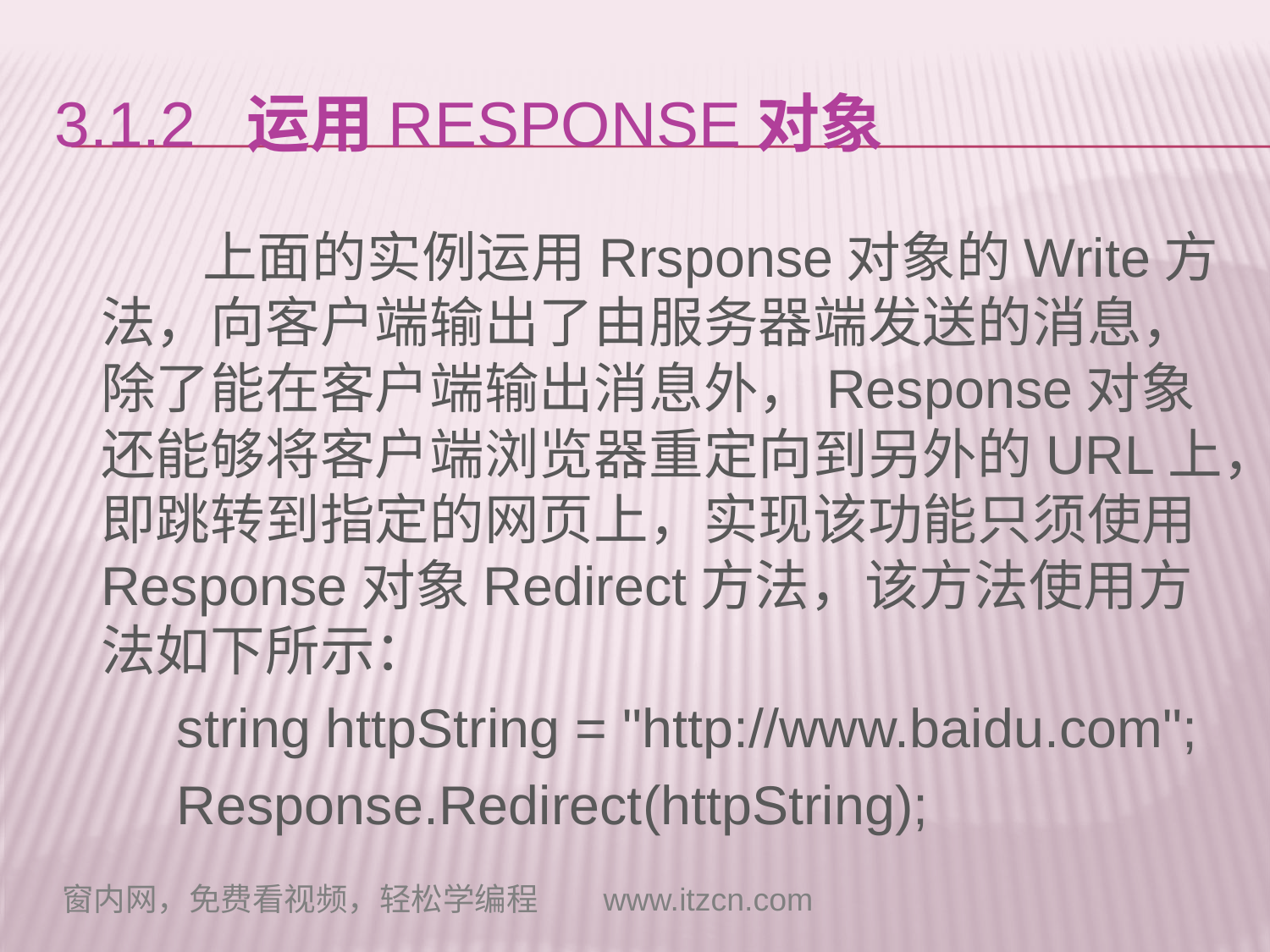

# 3.1.2  运用Response对象
           上面的实例运用Rrsponse对象的Write方法，向客户端输出了由服务器端发送的消息，除了能在客户端输出消息外，Response对象还能够将客户端浏览器重定向到另外的URL上，即跳转到指定的网页上，实现该功能只须使用Response对象Redirect方法，该方法使用方法如下所示：
        string httpString = "http://www.baidu.com";
        Response.Redirect(httpString);